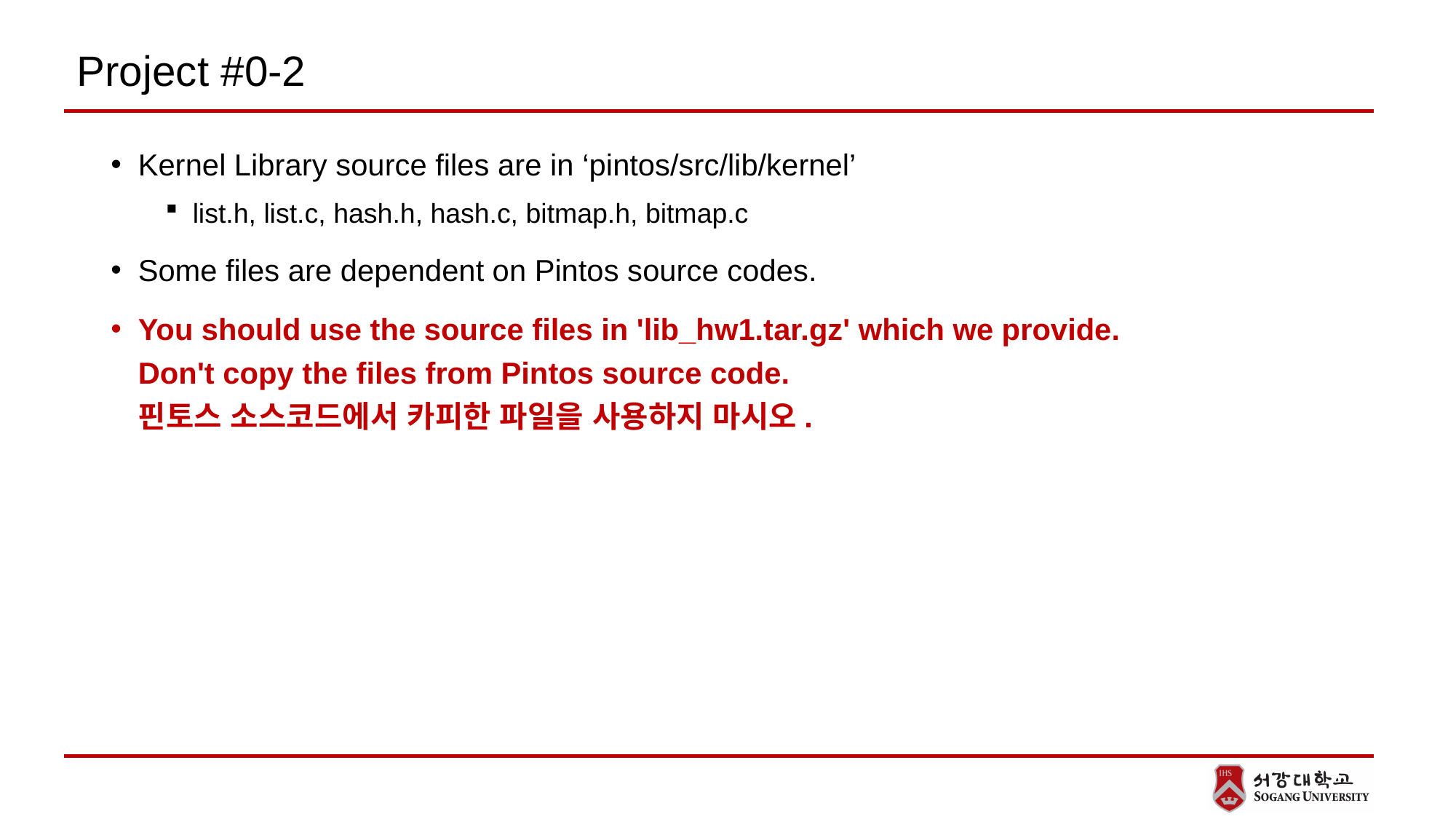

# Project #0-2
Kernel Library source files are in ‘pintos/src/lib/kernel’
list.h, list.c, hash.h, hash.c, bitmap.h, bitmap.c
Some files are dependent on Pintos source codes.
You should use the source files in 'lib_hw1.tar.gz' which we provide.
Don't copy the files from Pintos source code.
핀토스 소스코드에서 카피한 파일을 사용하지 마시오.